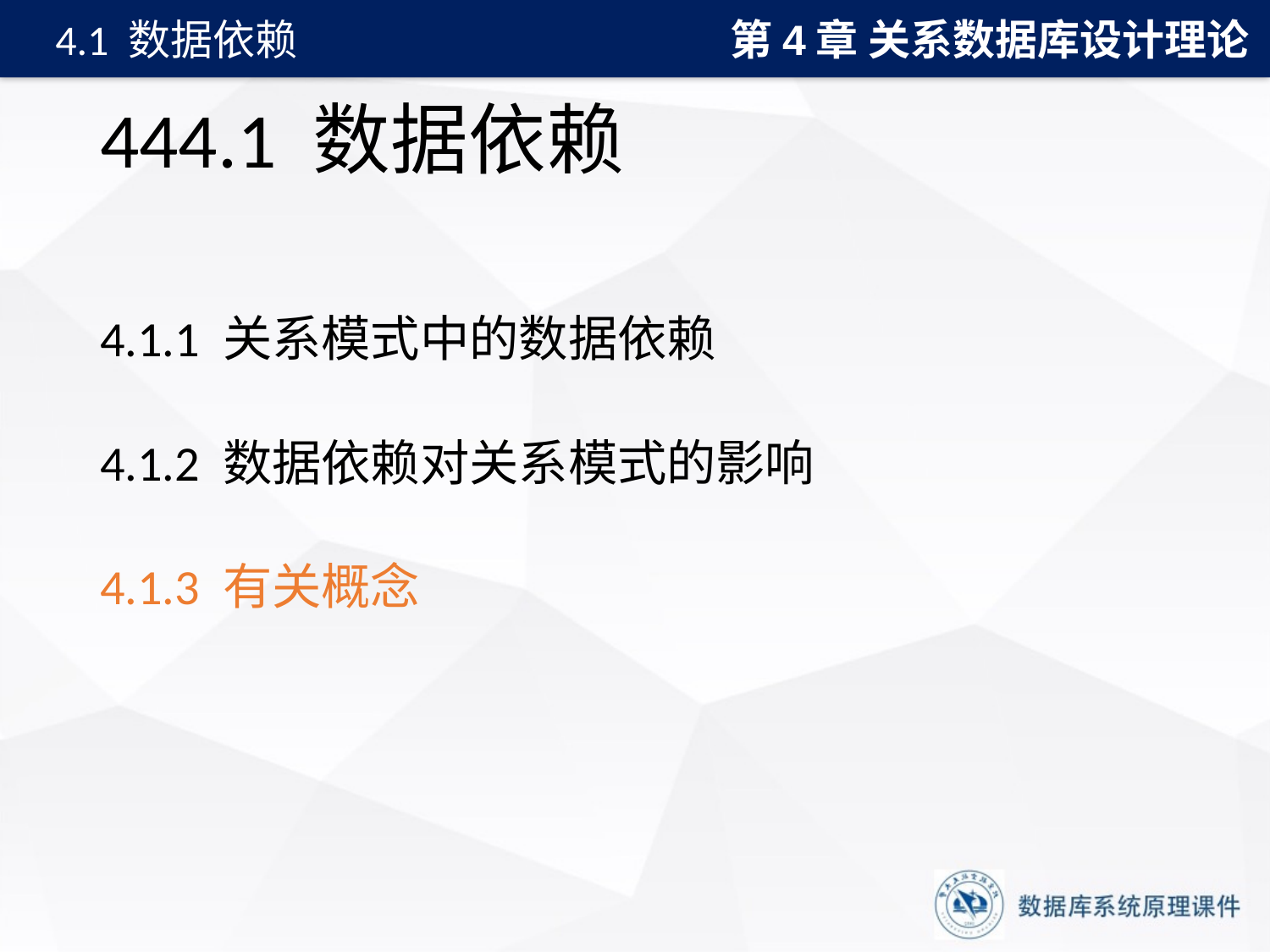

第4章 关系数据库设计理论
4.1 数据依赖
# 444.1 数据依赖
4.1.1 关系模式中的数据依赖
4.1.2 数据依赖对关系模式的影响
4.1.3 有关概念